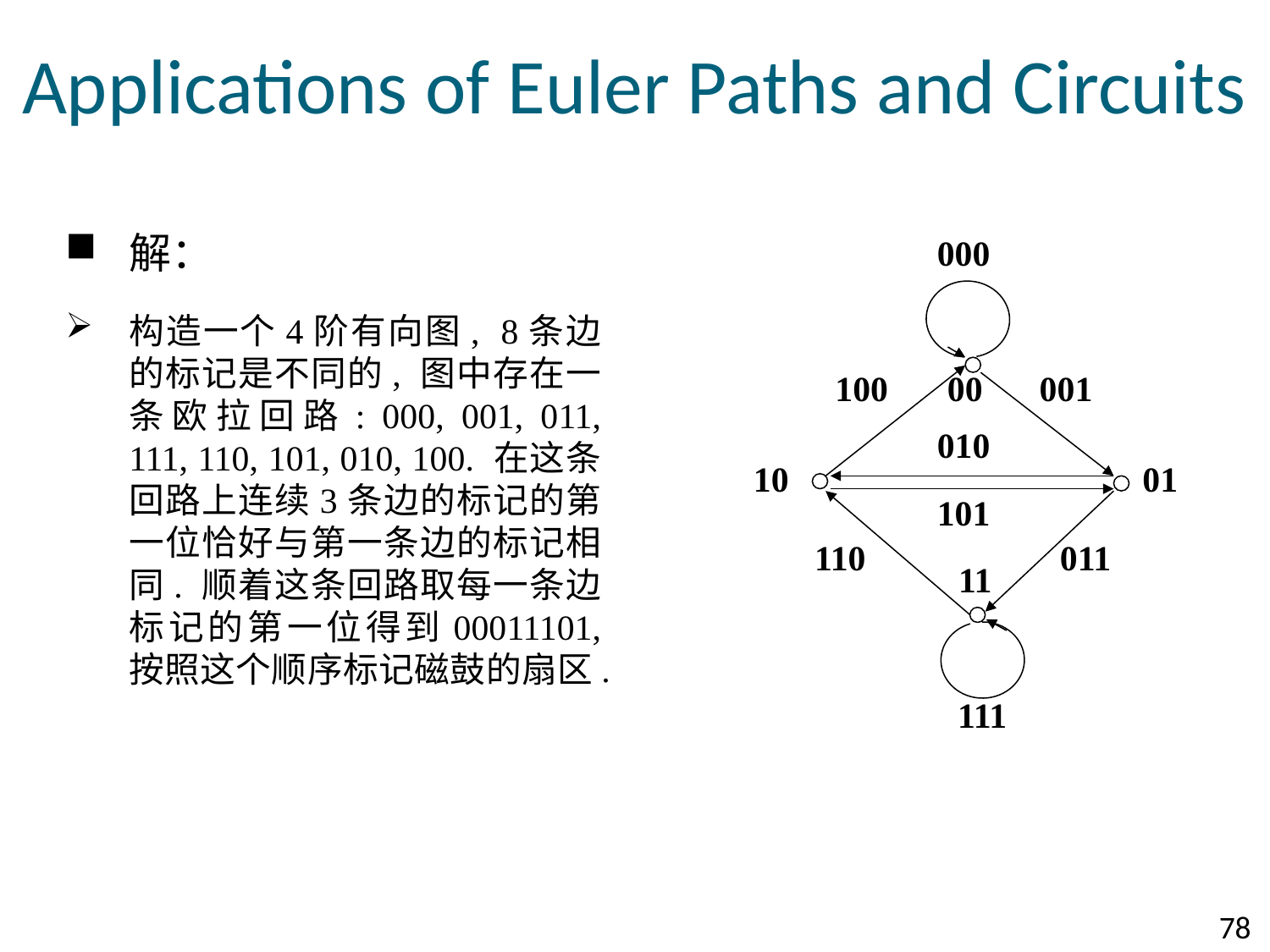

# Applications of Euler Paths and Circuits
解：
构造一个4阶有向图,  8条边的标记是不同的, 图中存在一条欧拉回路: 000, 001, 011, 111, 110, 101, 010, 100. 在这条回路上连续3条边的标记的第一位恰好与第一条边的标记相同. 顺着这条回路取每一条边标记的第一位得到00011101, 按照这个顺序标记磁鼓的扇区.

000

100
00
001
010
10
01

101
110
011
11

111